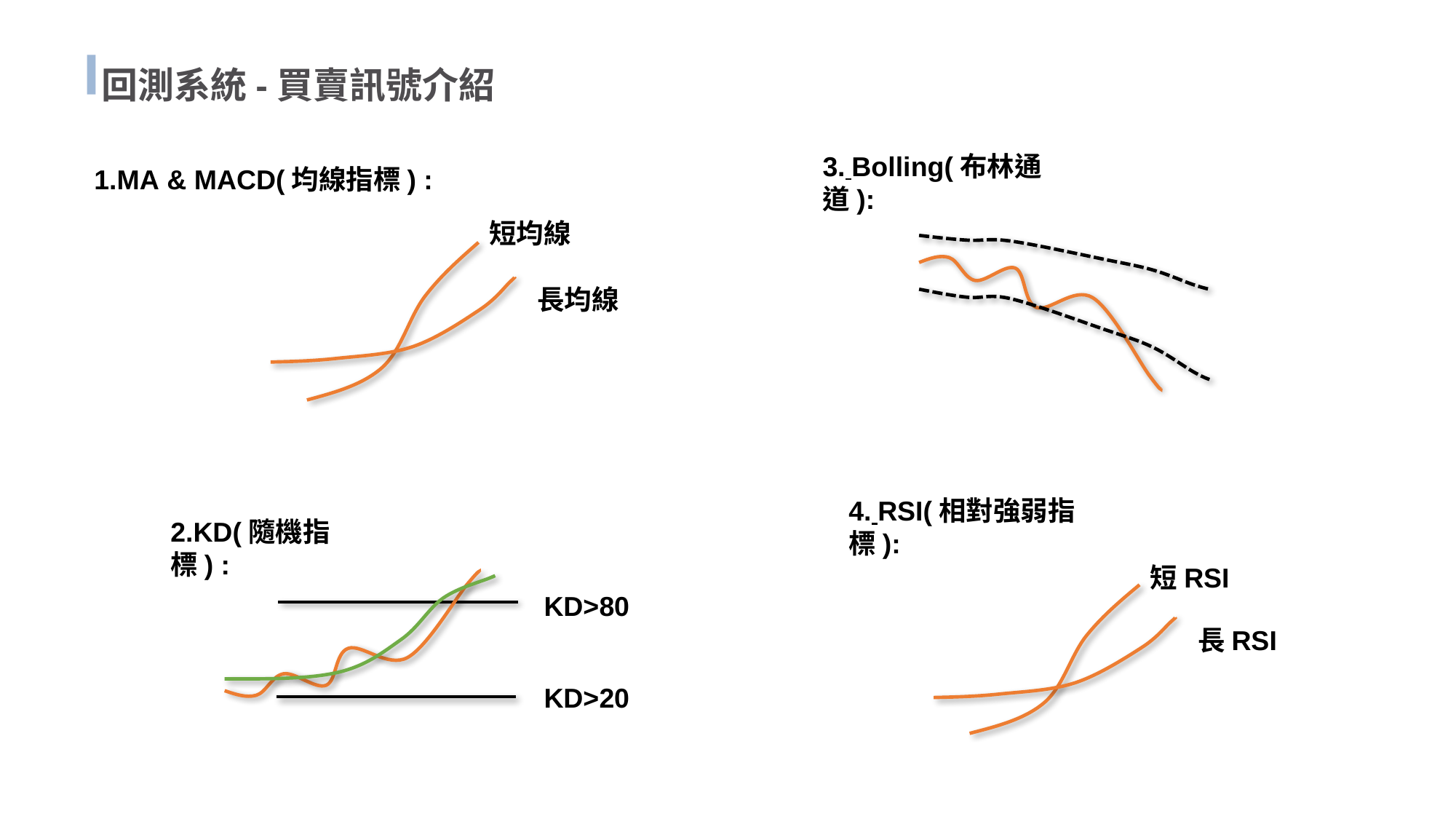

回測系統-買賣訊號介紹

3. Bolling(布林通道):

1.MA & MACD(均線指標) :
短均線

長均線
4. RSI(相對強弱指標):
短RSI

長RSI
2.KD(隨機指標) :

KD>80
KD>20